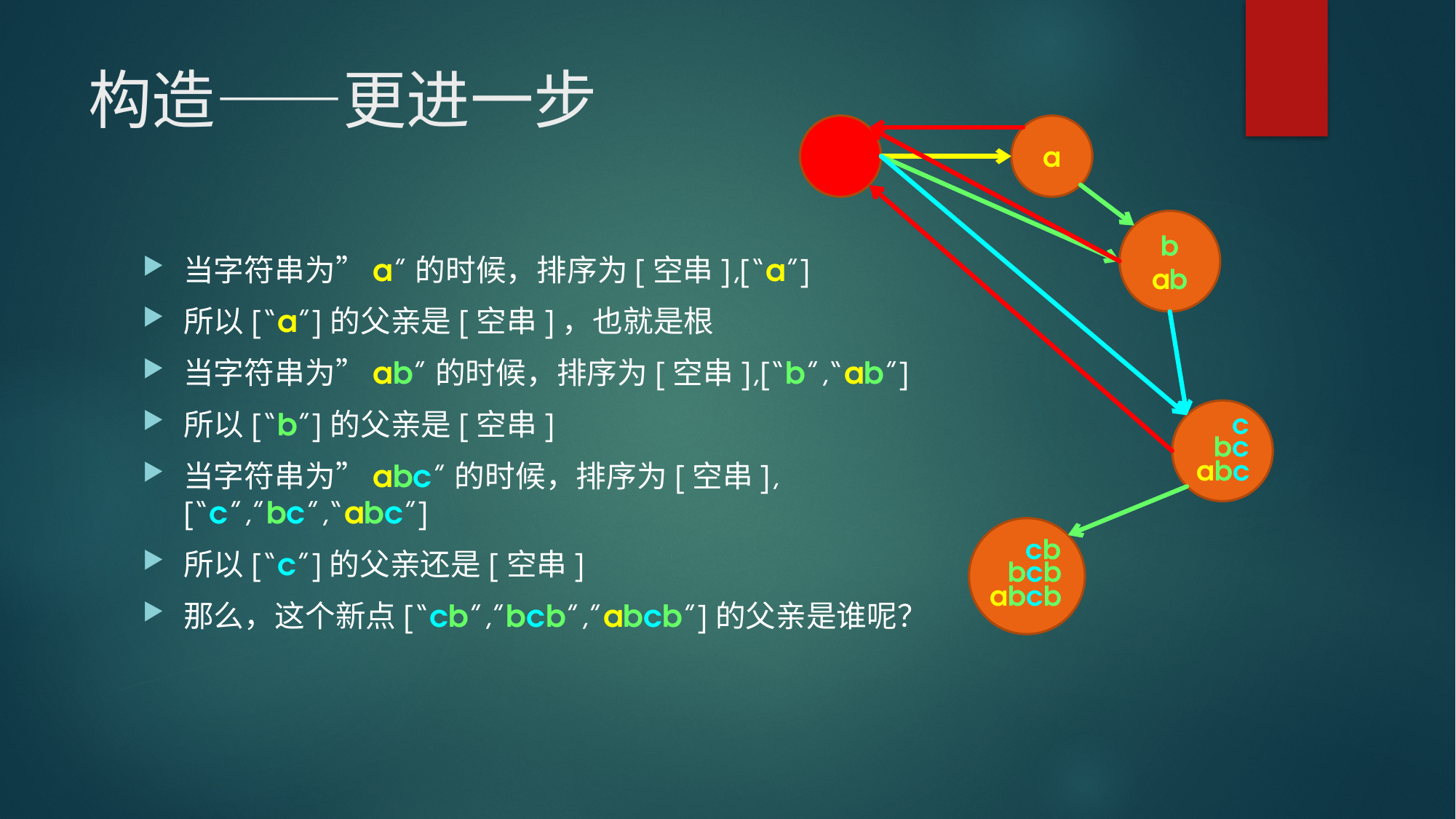

# 构造——更进一步

a

b
当字符串为”a”的时候，排序为[空串],[“a”]
所以[“a”]的父亲是[空串]，也就是根
当字符串为”ab”的时候，排序为[空串],[“b”,“ab”]
所以[“b”]的父亲是[空串]
当字符串为”abc”的时候，排序为[空串],[“c”,”bc”,“abc”]
所以[“c”]的父亲还是[空串]
那么，这个新点[“cb”,”bcb”,”abcb”]的父亲是谁呢？
ab

c
bc
abc

cb
bcb
abcb